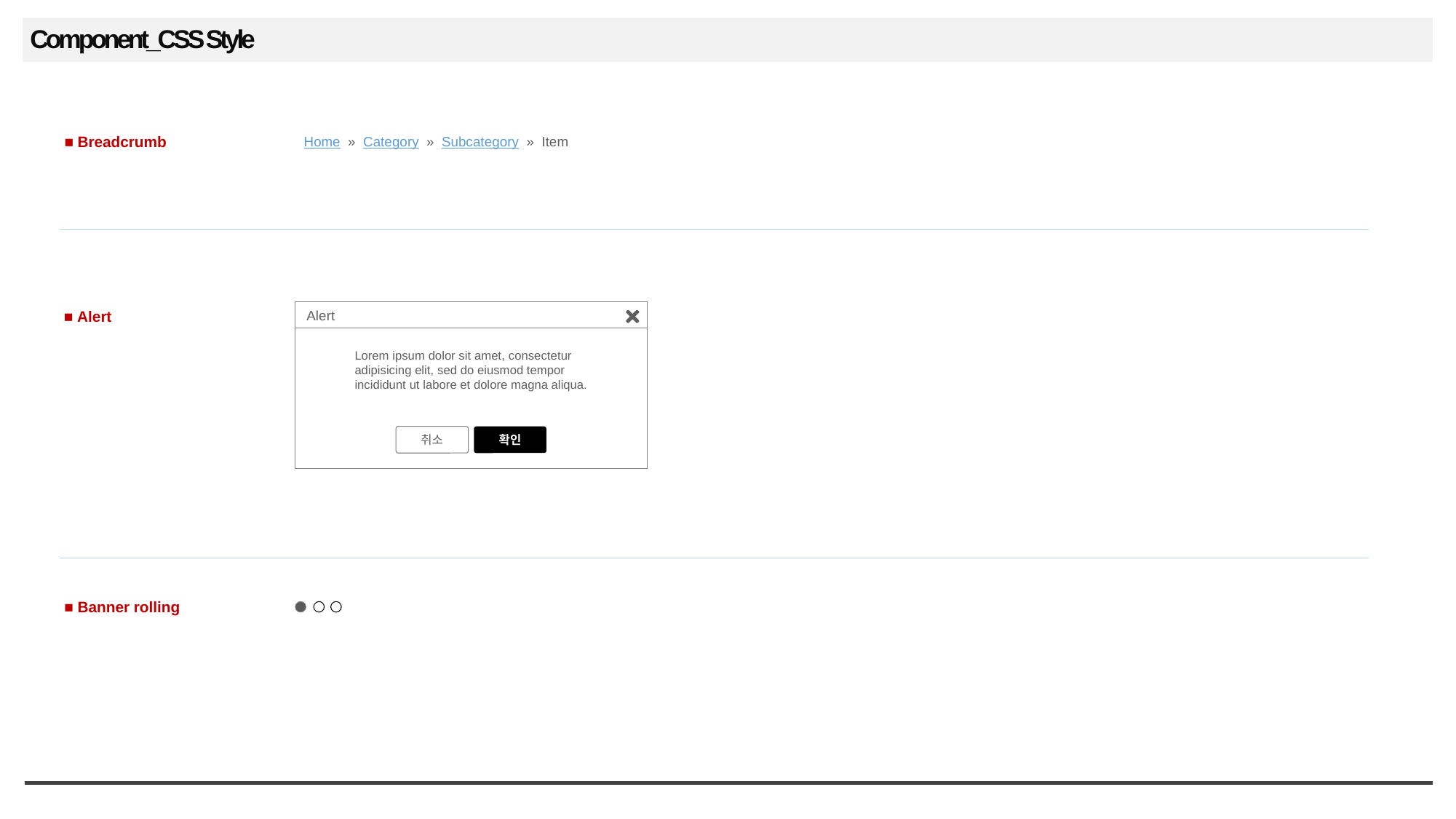

Component_CSS Style
■ Breadcrumb
Home  »  Category  »  Subcategory  »  Item

Alert

■ Alert

Lorem ipsum dolor sit amet, consectetur adipisicing elit, sed do eiusmod tempor incididunt ut labore et dolore magna aliqua.

취소

확인

■ Banner rolling